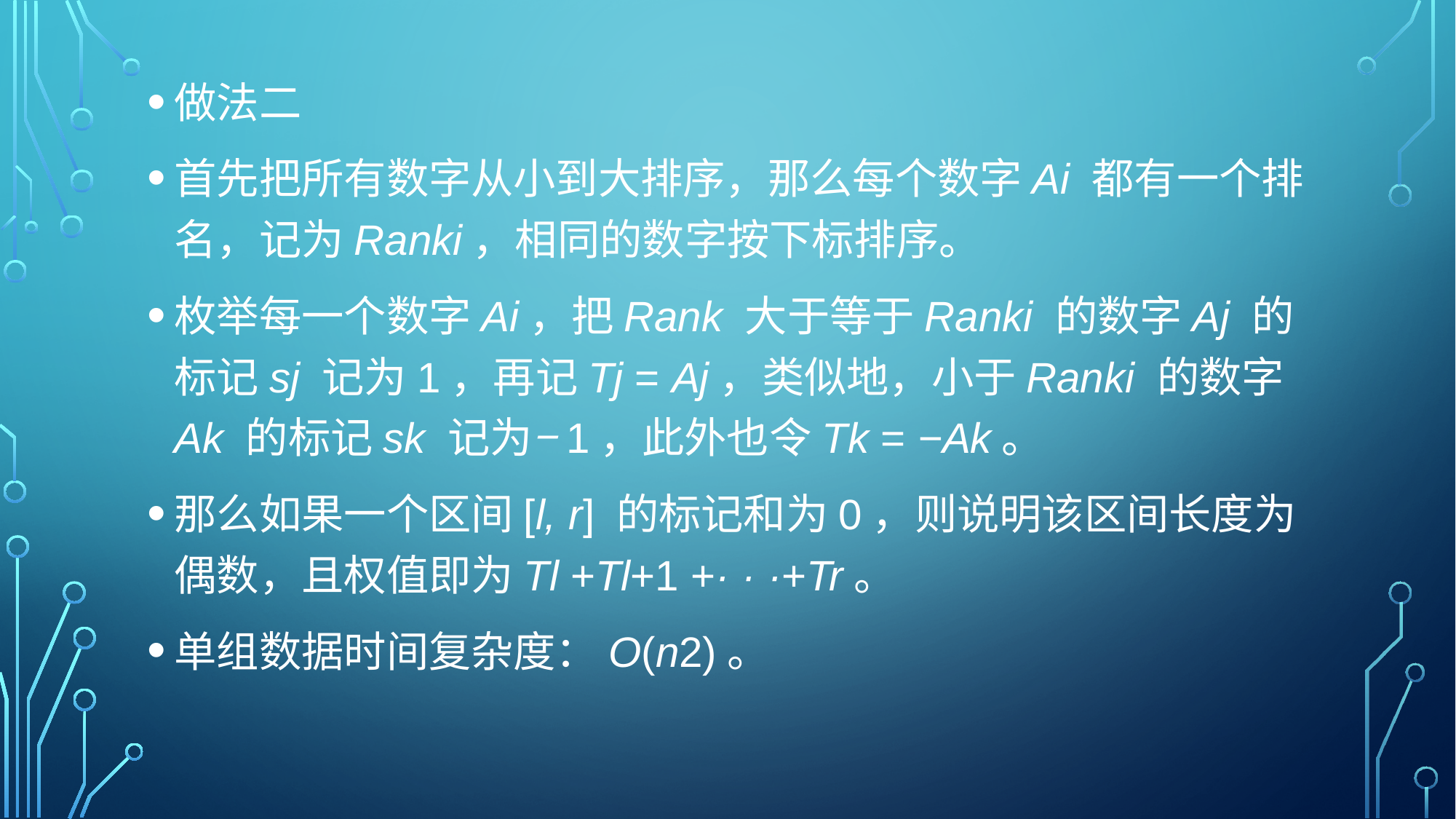

做法二
首先把所有数字从小到大排序，那么每个数字Ai 都有一个排名，记为Ranki，相同的数字按下标排序。
枚举每一个数字Ai，把Rank 大于等于Ranki 的数字Aj 的标记sj 记为1，再记Tj = Aj，类似地，小于Ranki 的数字Ak 的标记sk 记为−1，此外也令Tk = −Ak。
那么如果一个区间[l, r] 的标记和为0，则说明该区间长度为偶数，且权值即为Tl +Tl+1 +· · ·+Tr。
单组数据时间复杂度：O(n2)。